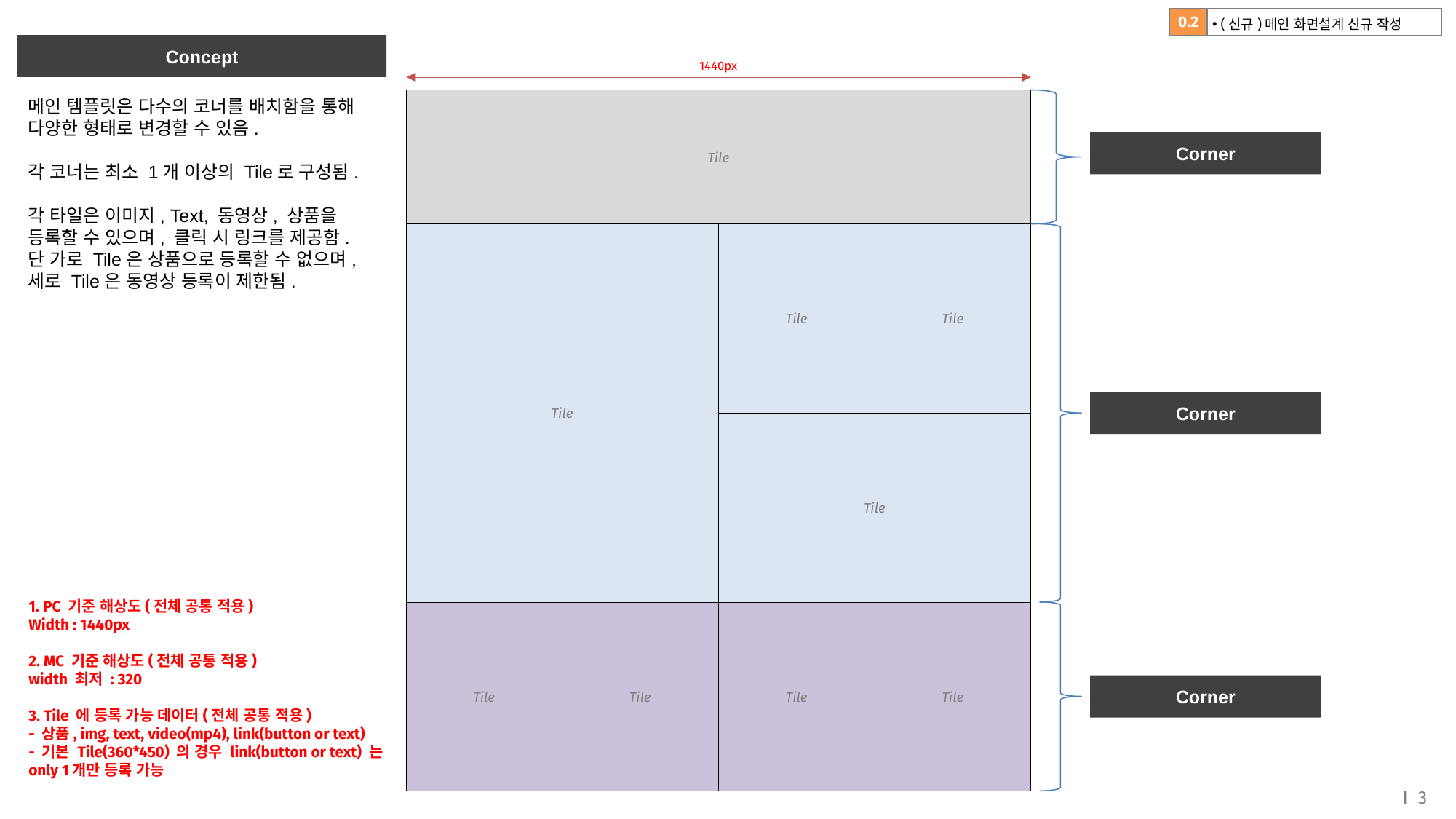

| 0.2 | (신규)메인 화면설계 신규 작성 |
| --- | --- |
Concept
1440px
메인 템플릿은 다수의 코너를 배치함을 통해 다양한 형태로 변경할 수 있음.

각 코너는 최소 1개 이상의 Tile로 구성됨.

각 타일은 이미지, Text, 동영상, 상품을 등록할 수 있으며, 클릭 시 링크를 제공함.
단 가로 Tile은 상품으로 등록할 수 없으며,
세로 Tile은 동영상 등록이 제한됨.
Tile

Corner
Tile
Tile
Tile

Corner
Tile
1. PC 기준 해상도(전체 공통 적용)
Width : 1440px

2. MC 기준 해상도(전체 공통 적용)
width 최저 : 320

3. Tile 에 등록 가능 데이터(전체 공통 적용)
- 상품, img, text, video(mp4), link(button or text)
- 기본 Tile(360*450) 의 경우 link(button or text) 는 only 1개만 등록 가능
Tile
Tile
Tile
Tile

Corner